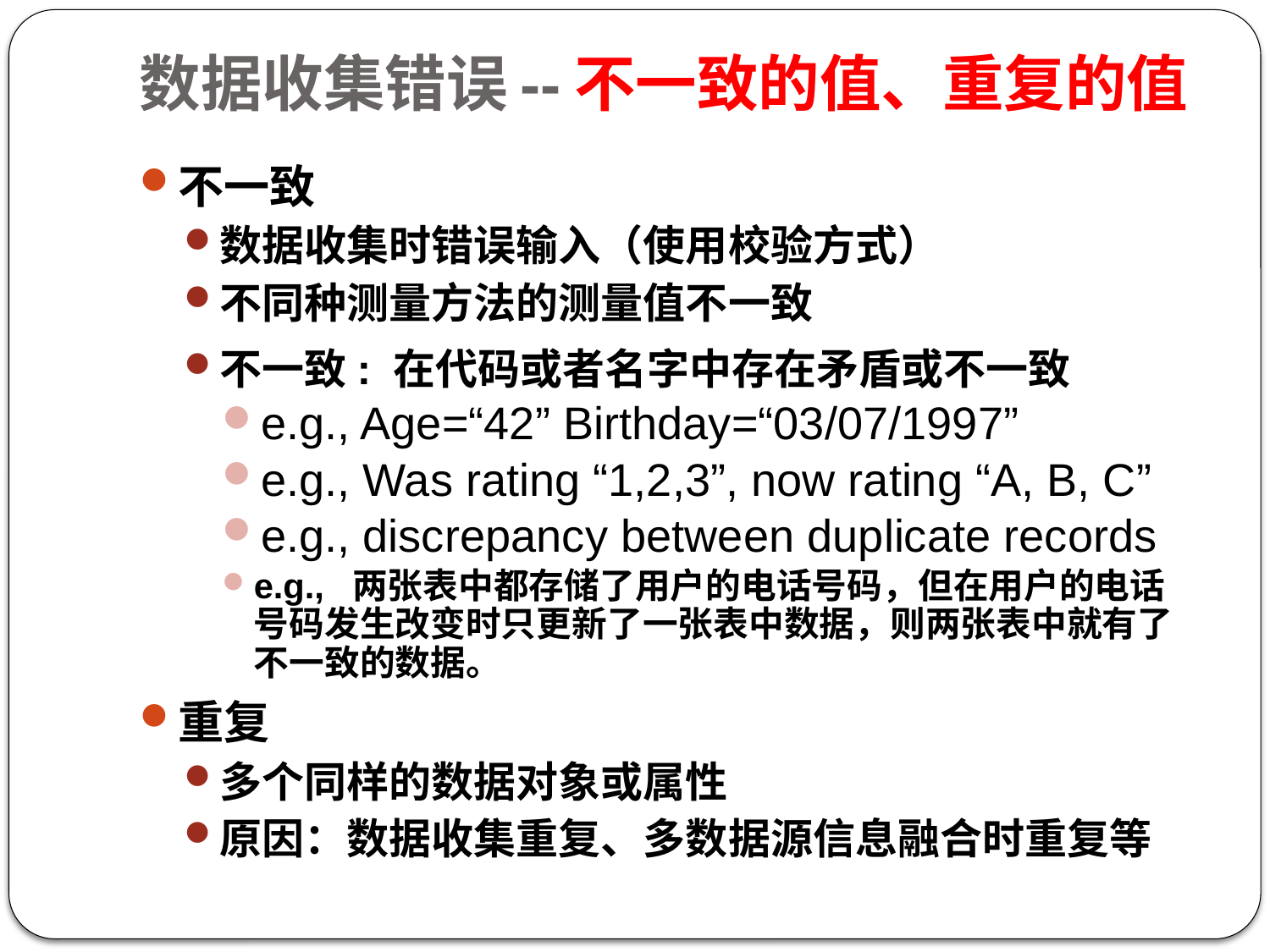

# 数据收集错误--不一致的值、重复的值
不一致
数据收集时错误输入（使用校验方式）
不同种测量方法的测量值不一致
不一致: 在代码或者名字中存在矛盾或不一致
e.g., Age=“42” Birthday=“03/07/1997”
e.g., Was rating “1,2,3”, now rating “A, B, C”
e.g., discrepancy between duplicate records
e.g.,  两张表中都存储了用户的电话号码，但在用户的电话号码发生改变时只更新了一张表中数据，则两张表中就有了不一致的数据。
重复
多个同样的数据对象或属性
原因：数据收集重复、多数据源信息融合时重复等